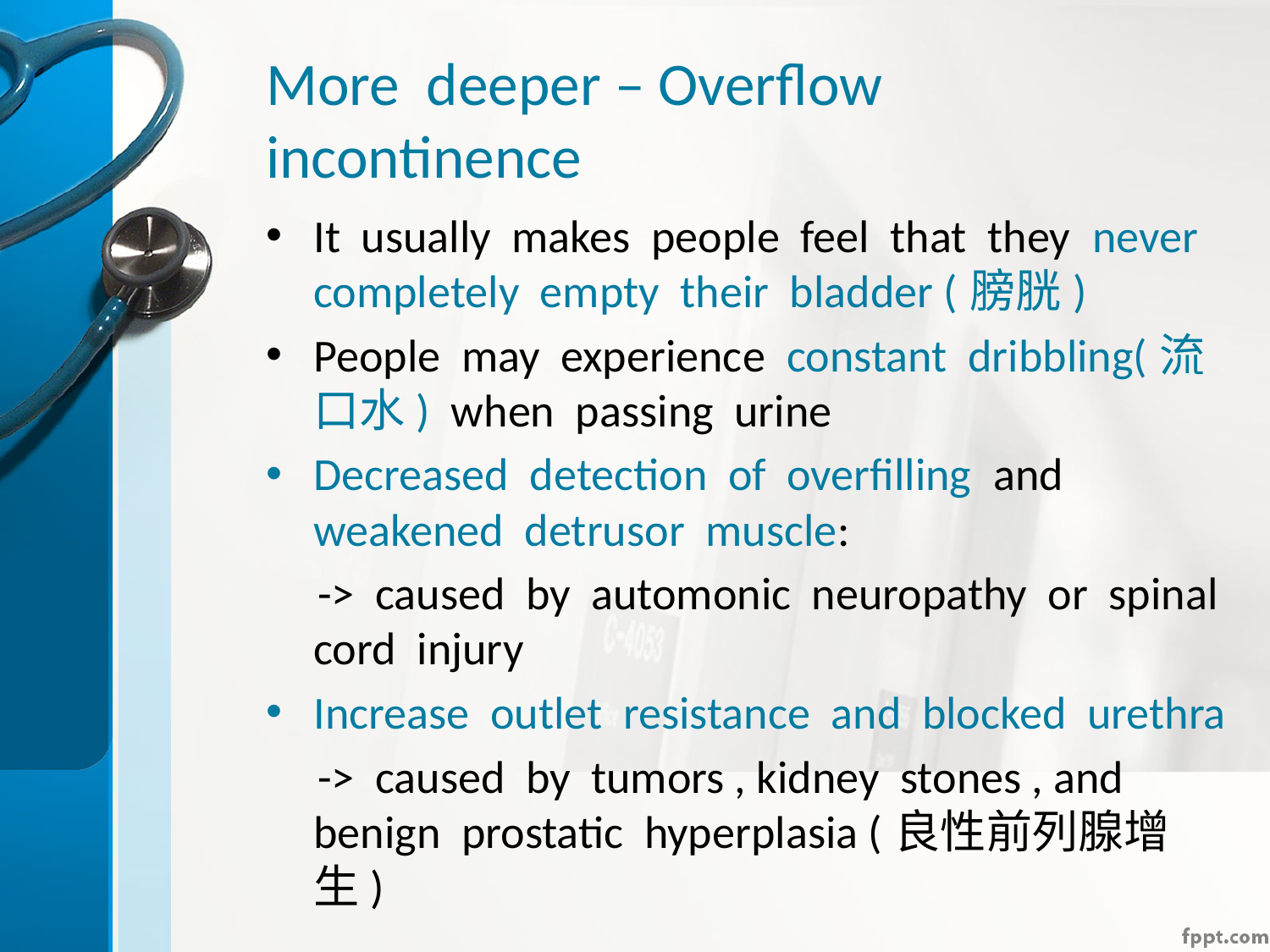

# More  deeper – Overflow  incontinence
It  usually  makes  people  feel  that  they  never  completely  empty  their  bladder (膀胱)
People  may  experience  constant  dribbling(流口水)  when  passing  urine
Decreased  detection  of  overfilling  and  weakened  detrusor  muscle:
     ->  caused  by  automonic  neuropathy  or  spinal  cord  injury
Increase  outlet  resistance  and  blocked  urethra
     ->  caused  by  tumors , kidney  stones , and  benign  prostatic  hyperplasia (良性前列腺增生)